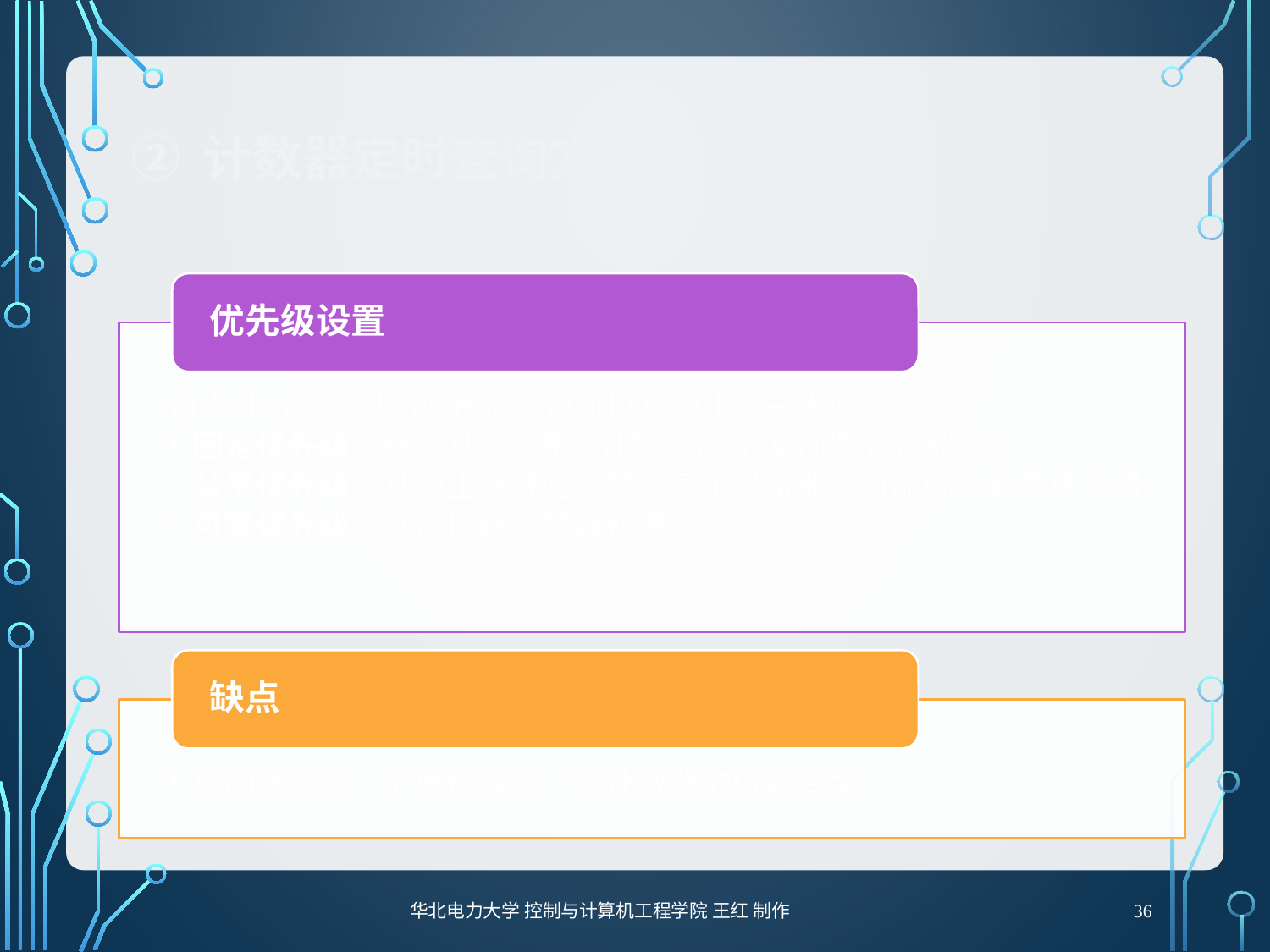

# ② 计数器定时查询方式
每次计数可以从"0"开始，也可以从中止点开发始
固定优先级：每次从"0"开始计数，优先级的顺序是固定的
公平优先级：从中止点开始计数，每个设备都有可能成为最高优先级
可变优先级：软件修改计数器初值
优先级设置
控制线较多、扩展性较差（与计数器的位数有关）
缺点
36
华北电力大学 控制与计算机工程学院 王红 制作